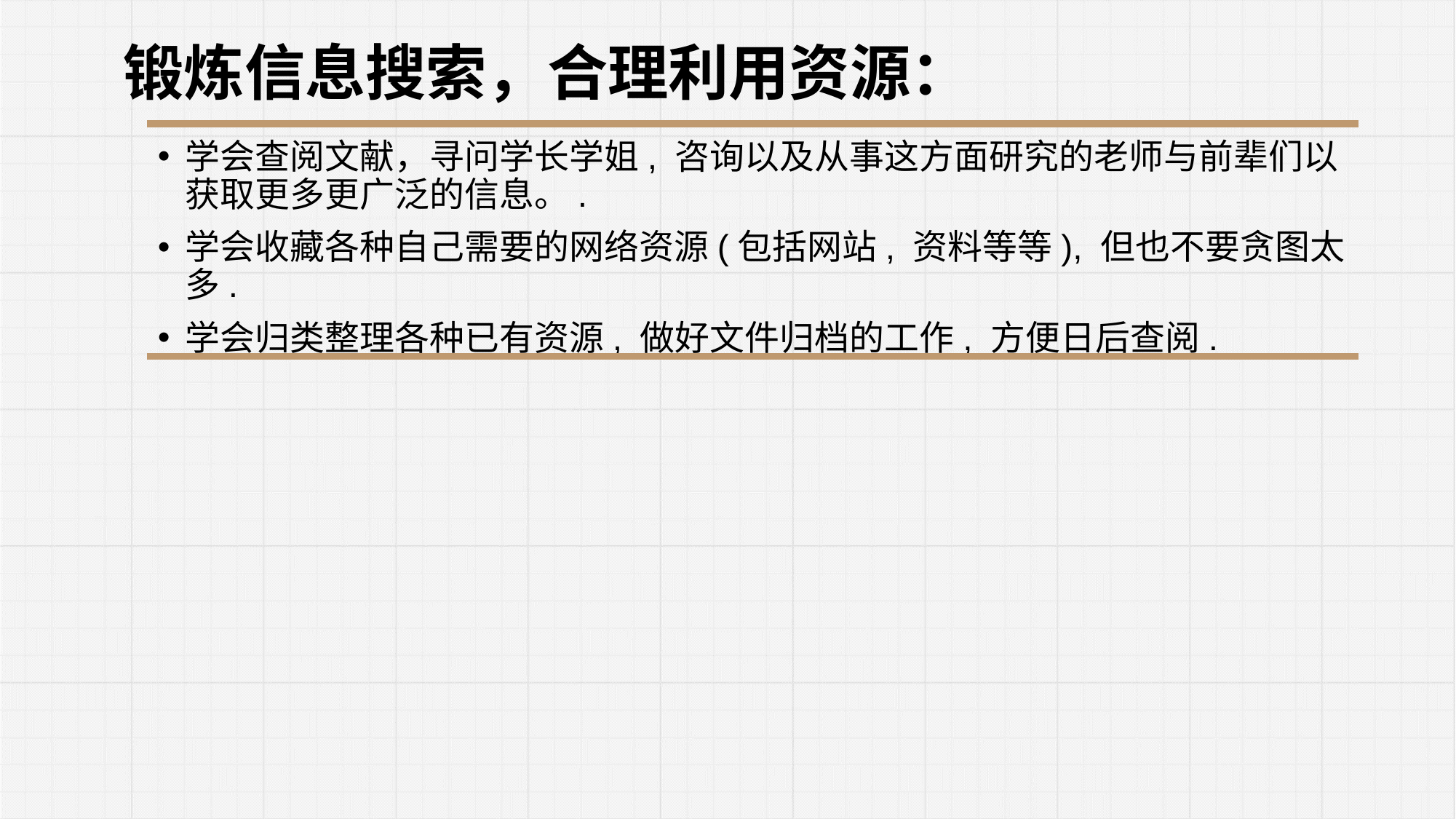

锻炼信息搜索，合理利用资源：
学会查阅文献，寻问学长学姐, 咨询以及从事这方面研究的老师与前辈们以获取更多更广泛的信息。.
学会收藏各种自己需要的网络资源(包括网站, 资料等等), 但也不要贪图太多.
学会归类整理各种已有资源, 做好文件归档的工作, 方便日后查阅.